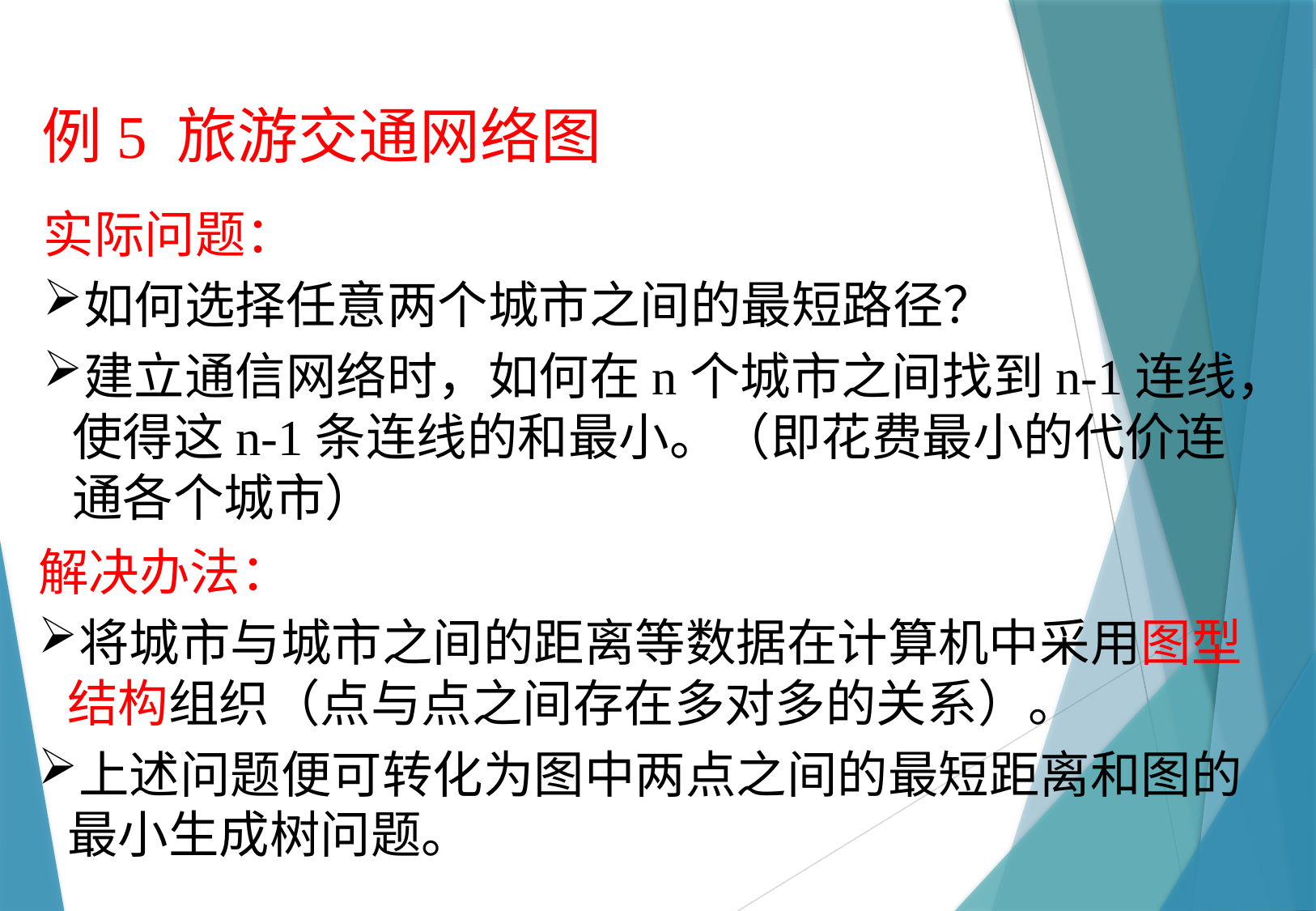

例5 旅游交通网络图
实际问题：
如何选择任意两个城市之间的最短路径？
建立通信网络时，如何在n个城市之间找到n-1连线，使得这n-1条连线的和最小。（即花费最小的代价连通各个城市）
解决办法：
将城市与城市之间的距离等数据在计算机中采用图型结构组织（点与点之间存在多对多的关系）。
上述问题便可转化为图中两点之间的最短距离和图的最小生成树问题。